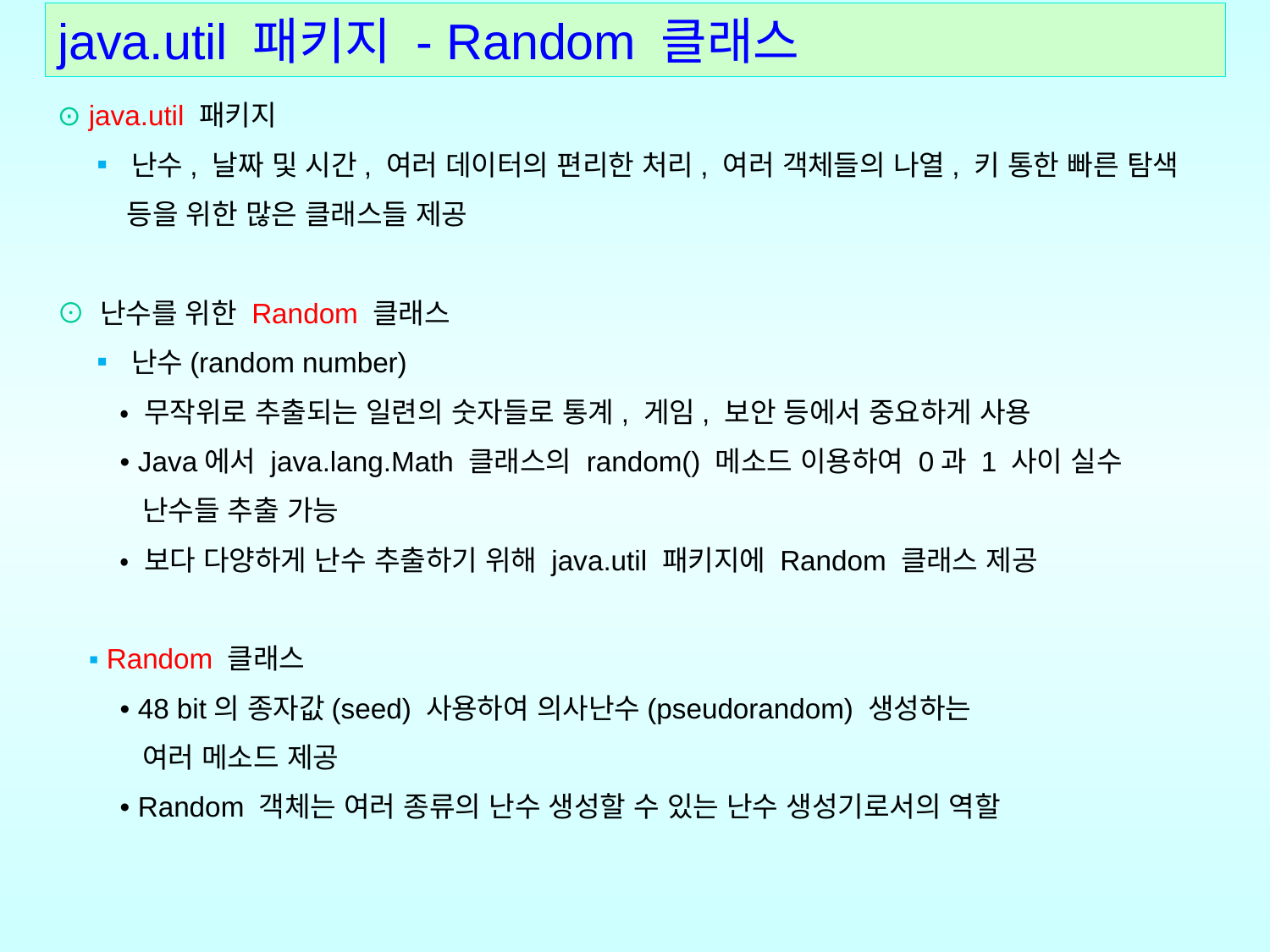

# java.util 패키지 - Random 클래스
⊙ java.util 패키지
    ▪ 난수, 날짜 및 시간, 여러 데이터의 편리한 처리, 여러 객체들의 나열, 키 통한 빠른 탐색
        등을 위한 많은 클래스들 제공

⊙ 난수를 위한 Random 클래스
    ▪ 난수(random number)
        • 무작위로 추출되는 일련의 숫자들로 통계, 게임, 보안 등에서 중요하게 사용
        • Java에서 java.lang.Math 클래스의 random() 메소드 이용하여 0과 1 사이 실수
          난수들 추출 가능
        • 보다 다양하게 난수 추출하기 위해 java.util 패키지에 Random 클래스 제공

    ▪ Random 클래스
        • 48 bit의 종자값(seed) 사용하여 의사난수(pseudorandom) 생성하는
          여러 메소드 제공
        • Random 객체는 여러 종류의 난수 생성할 수 있는 난수 생성기로서의 역할